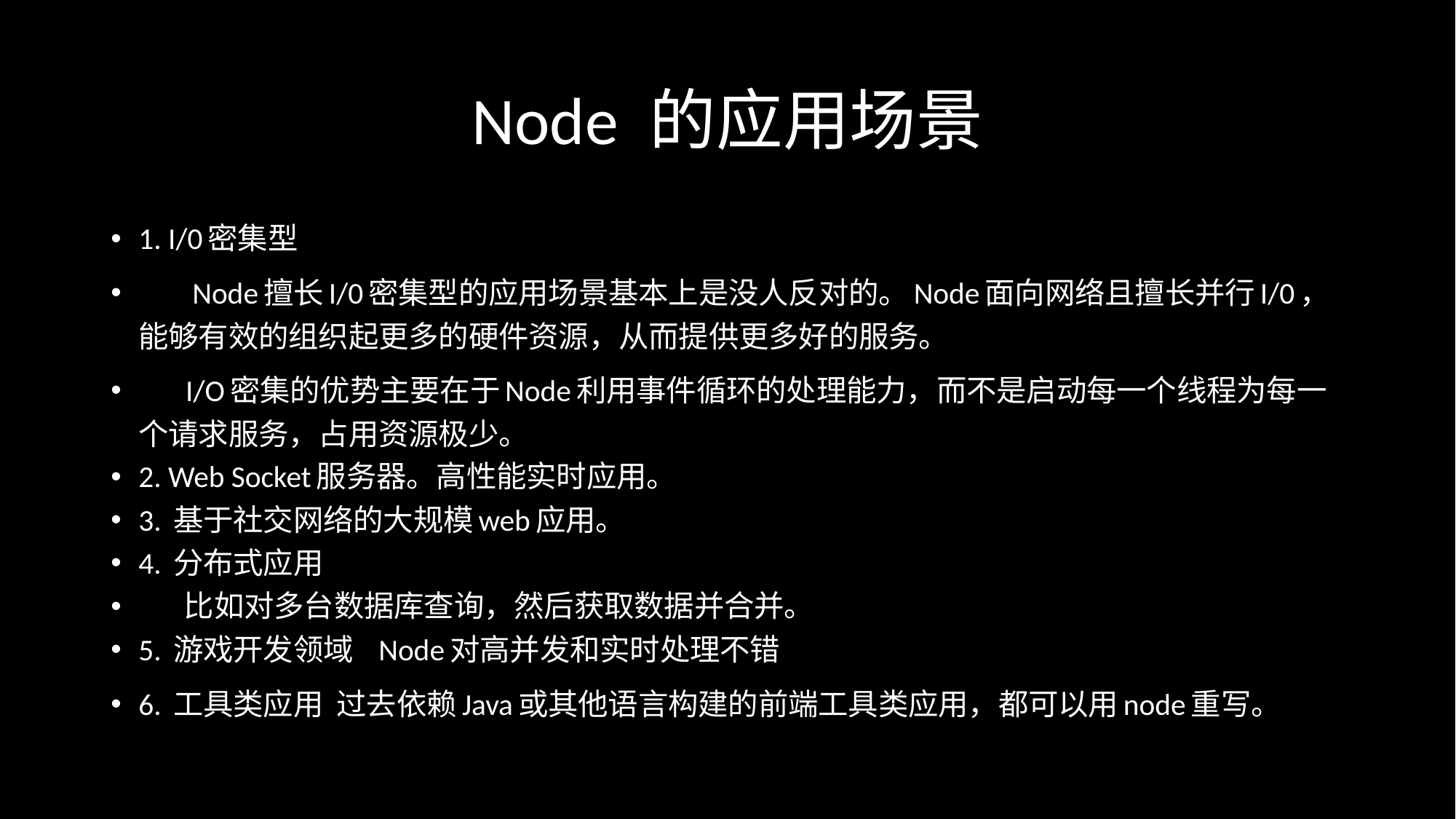

# Node 的应用场景
1. I/0密集型
        Node擅长I/0密集型的应用场景基本上是没人反对的。Node面向网络且擅长并行I/0，能够有效的组织起更多的硬件资源，从而提供更多好的服务。
       I/O密集的优势主要在于Node利用事件循环的处理能力，而不是启动每一个线程为每一个请求服务，占用资源极少。
2. Web Socket服务器。高性能实时应用。
3. 基于社交网络的大规模web应用。
4. 分布式应用
      比如对多台数据库查询，然后获取数据并合并。
5. 游戏开发领域   Node对高并发和实时处理不错
6. 工具类应用  过去依赖Java或其他语言构建的前端工具类应用，都可以用node重写。